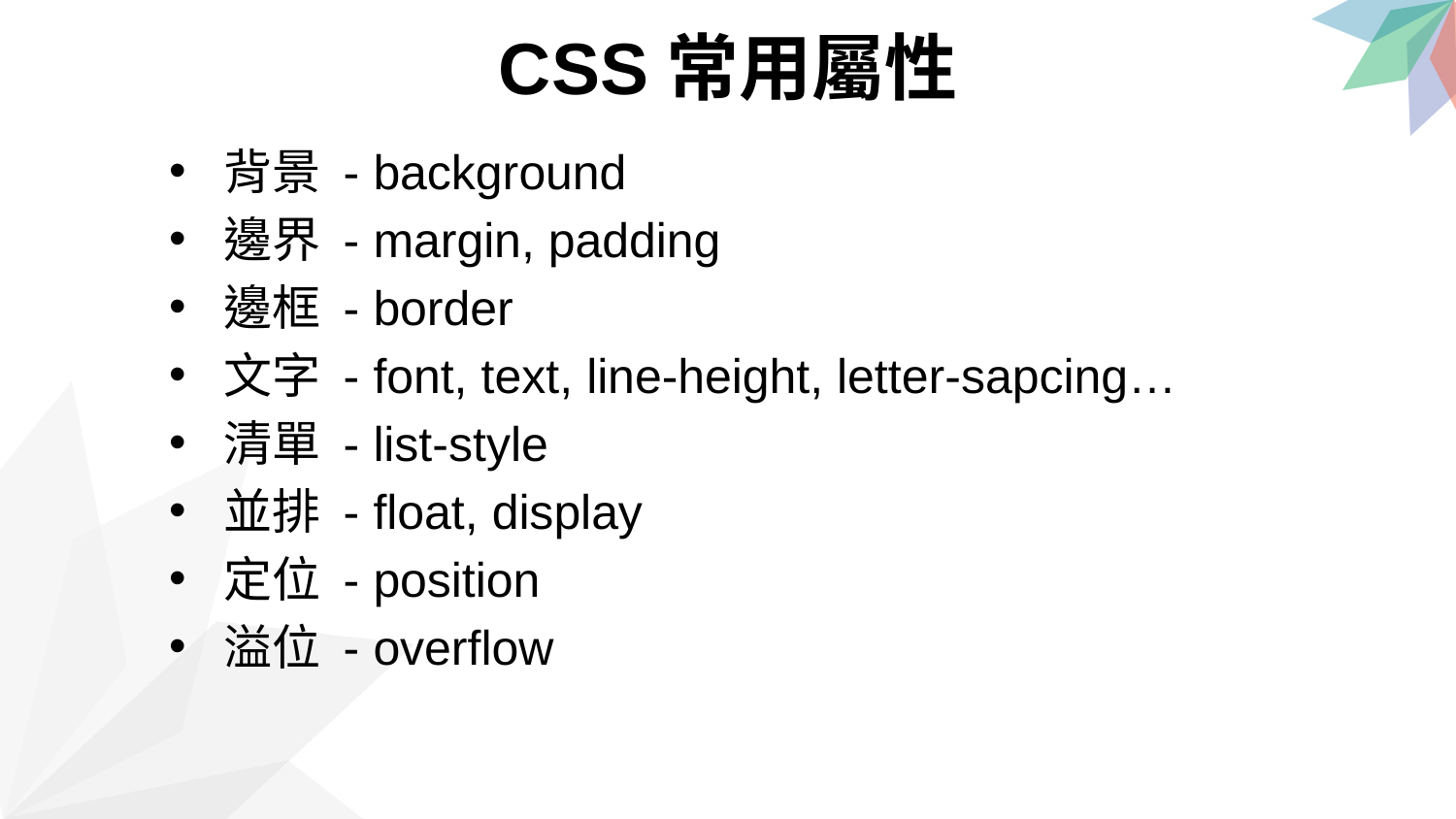

CSS常用屬性
背景 - background
邊界 - margin, padding
邊框 - border
文字 - font, text, line-height, letter-sapcing…
清單 - list-style
並排 - float, display
定位 - position
溢位 - overflow